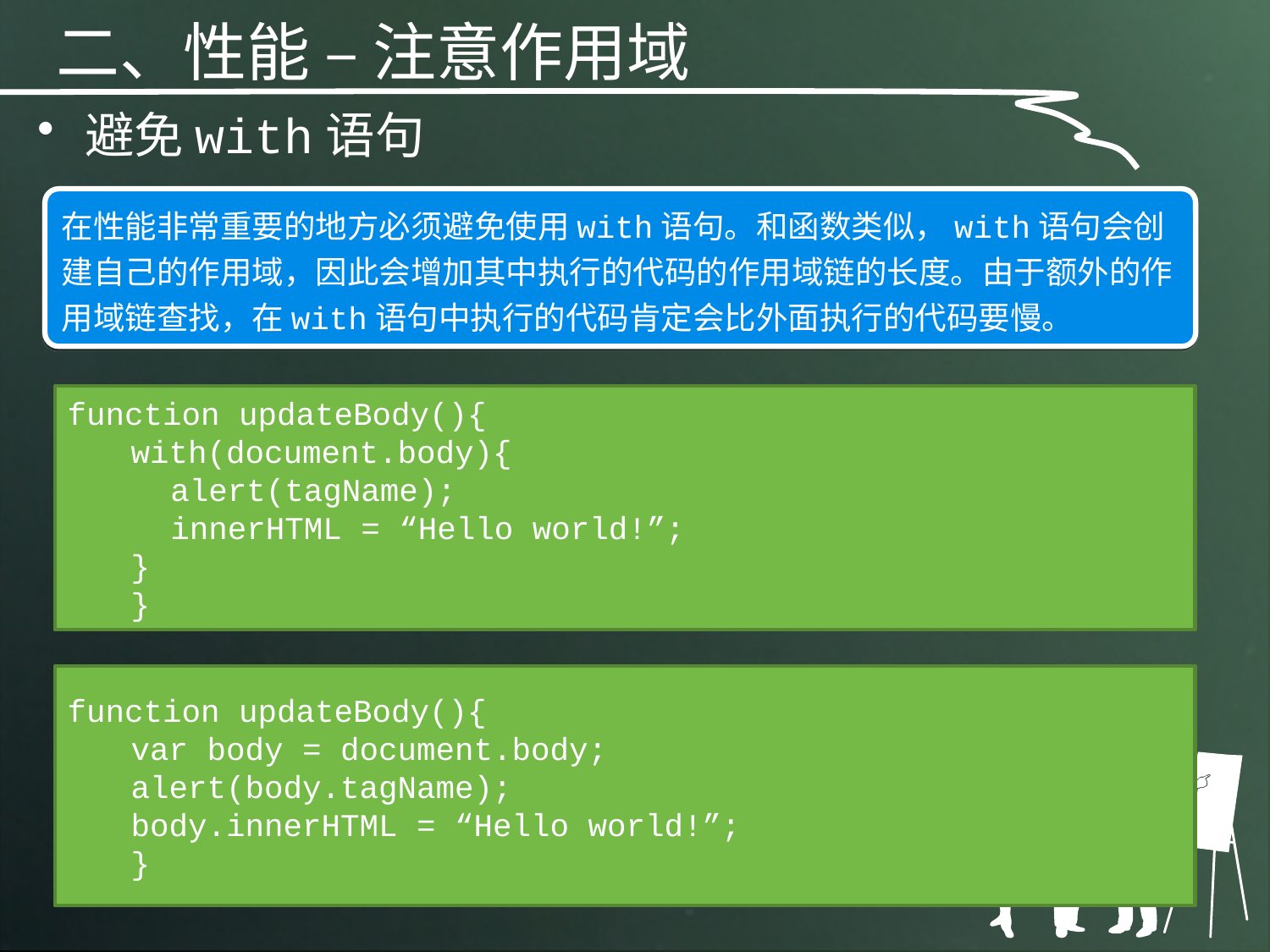

二、性能 – 注意作用域

避免with语句
在性能非常重要的地方必须避免使用with语句。和函数类似，with语句会创建自己的作用域，因此会增加其中执行的代码的作用域链的长度。由于额外的作用域链查找，在with语句中执行的代码肯定会比外面执行的代码要慢。
function updateBody(){
with(document.body){
	alert(tagName);
	innerHTML = “Hello world!”;
}
}
function updateBody(){
var body = document.body;
alert(body.tagName);
body.innerHTML = “Hello world!”;
}